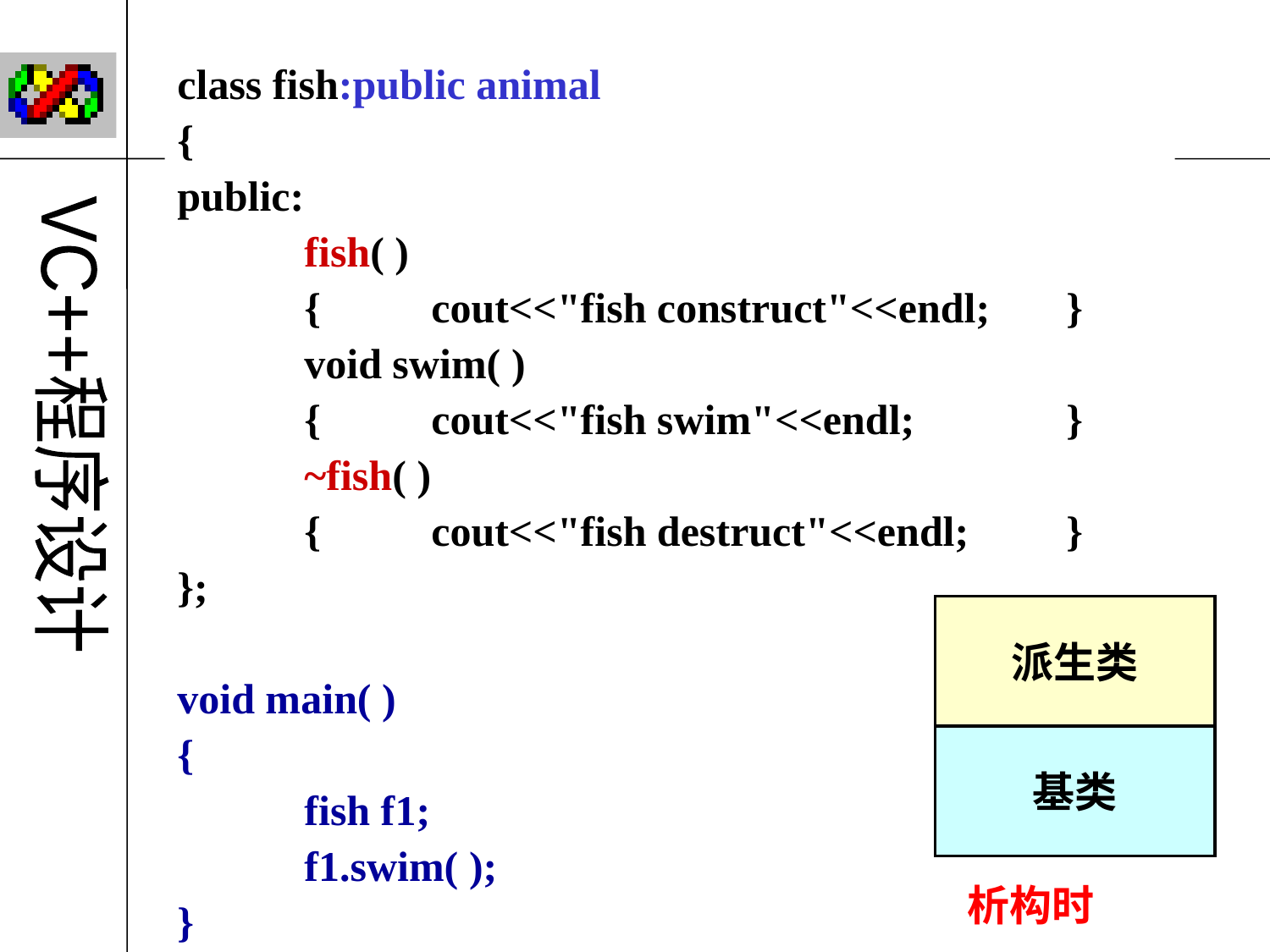

class fish:public animal
{
public:
	fish( )
	{	cout<<"fish construct"<<endl;	}
	void swim( )
	{	cout<<"fish swim"<<endl;		}
	~fish( )
	{	cout<<"fish destruct"<<endl;	}
};

void main( )
{
	fish f1;
	f1.swim( );
}
派生类
基类
构造时
析构时
31